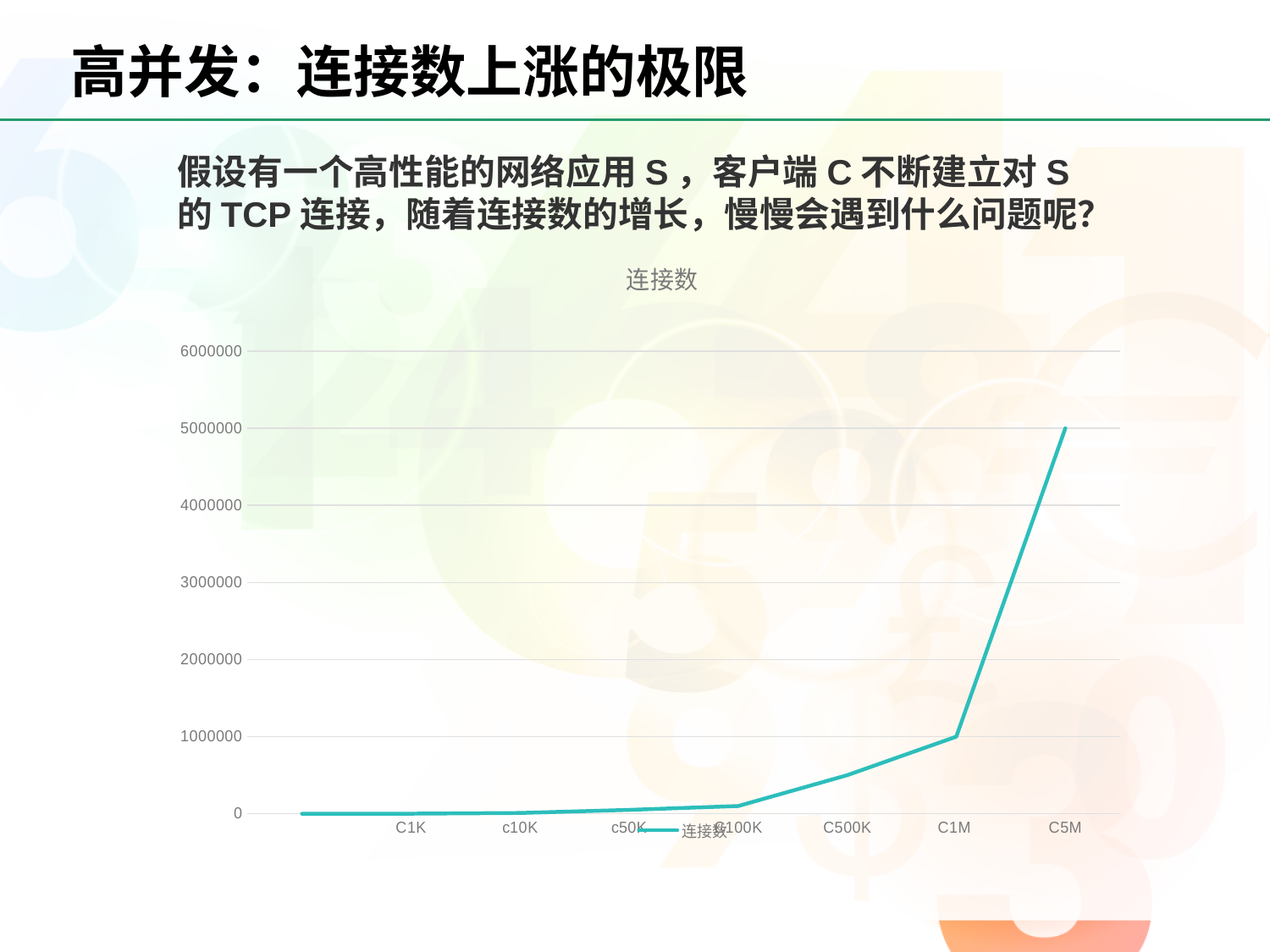

# 高并发：连接数上涨的极限
假设有一个高性能的网络应用S，客户端C不断建立对S的TCP连接，随着连接数的增长，慢慢会遇到什么问题呢？

### Chart:

| Category | 连接数 |
|---|---|
|  | 100.0 |
| C1K | 1000.0 |
| c10K | 10000.0 |
| c50K | 50000.0 |
| C100K | 100000.0 |
| C500K | 500000.0 |
| C1M  | 1000000.0 |
| C5M | 5000000.0 |